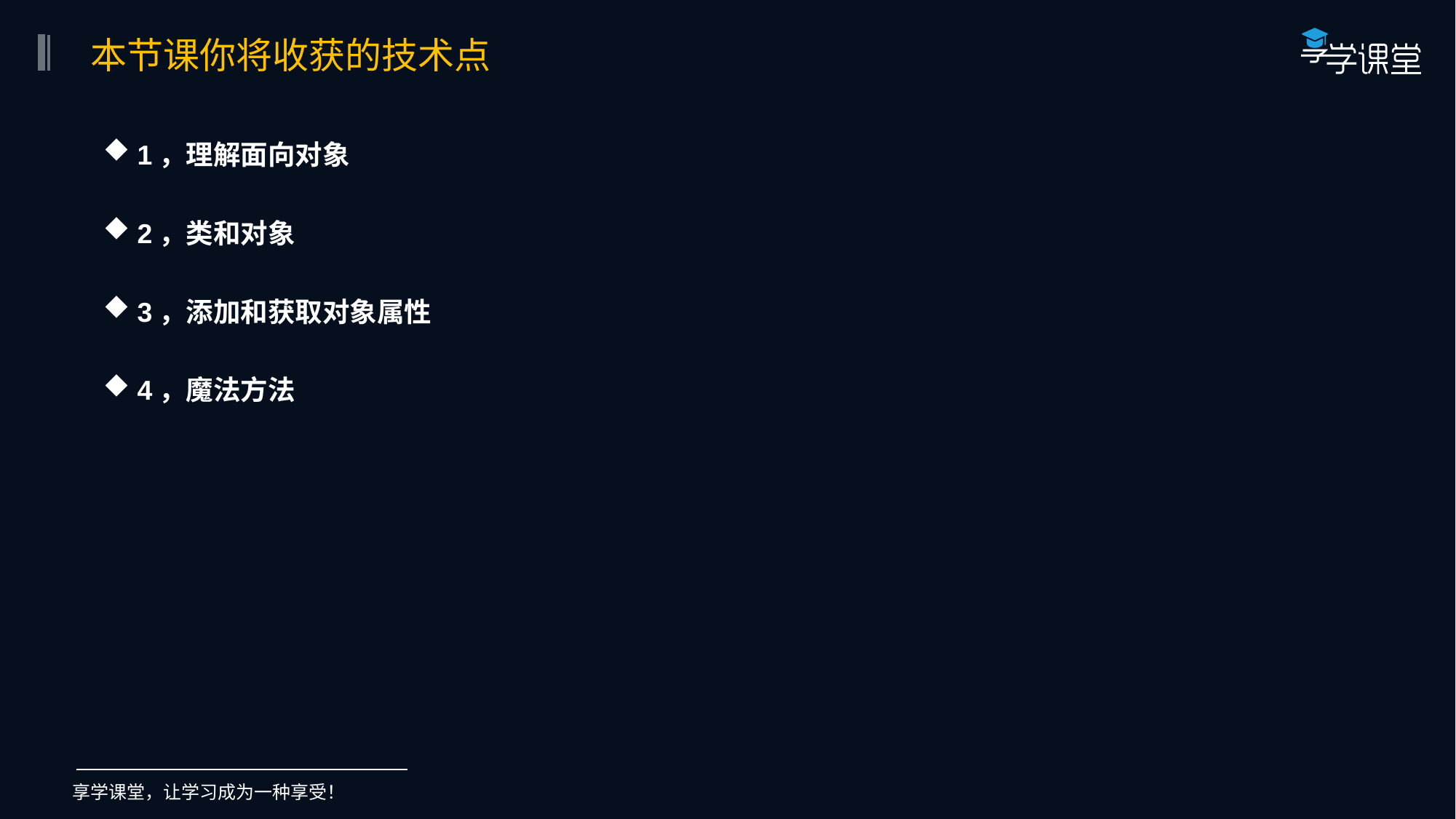

本节课你将收获的技术点
1，理解面向对象
2，类和对象
3，添加和获取对象属性
4，魔法方法